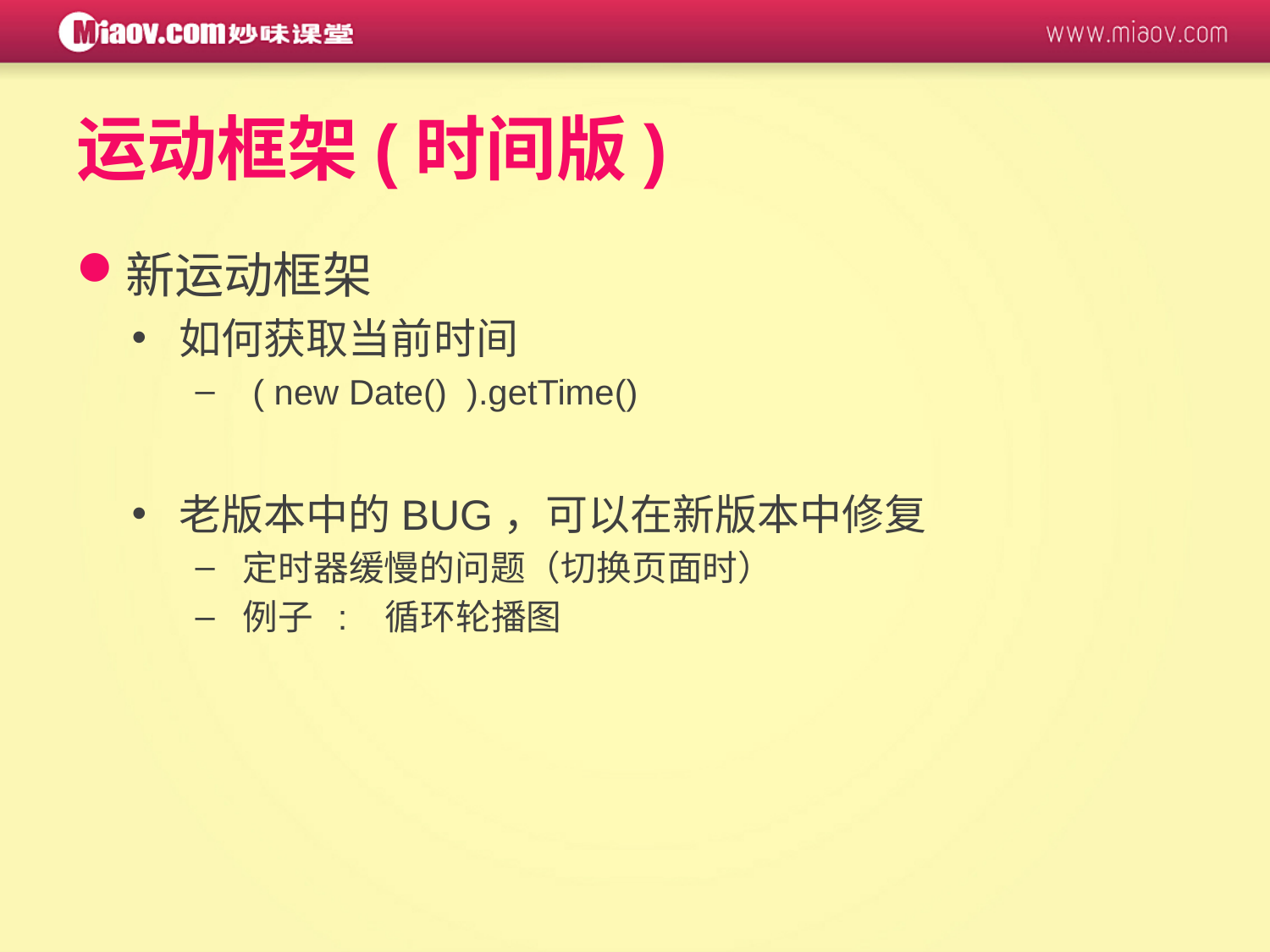

# 运动框架(时间版)
新运动框架
如何获取当前时间
 ( new Date()  ).getTime()

老版本中的BUG，可以在新版本中修复
定时器缓慢的问题（切换页面时）
例子  :   循环轮播图